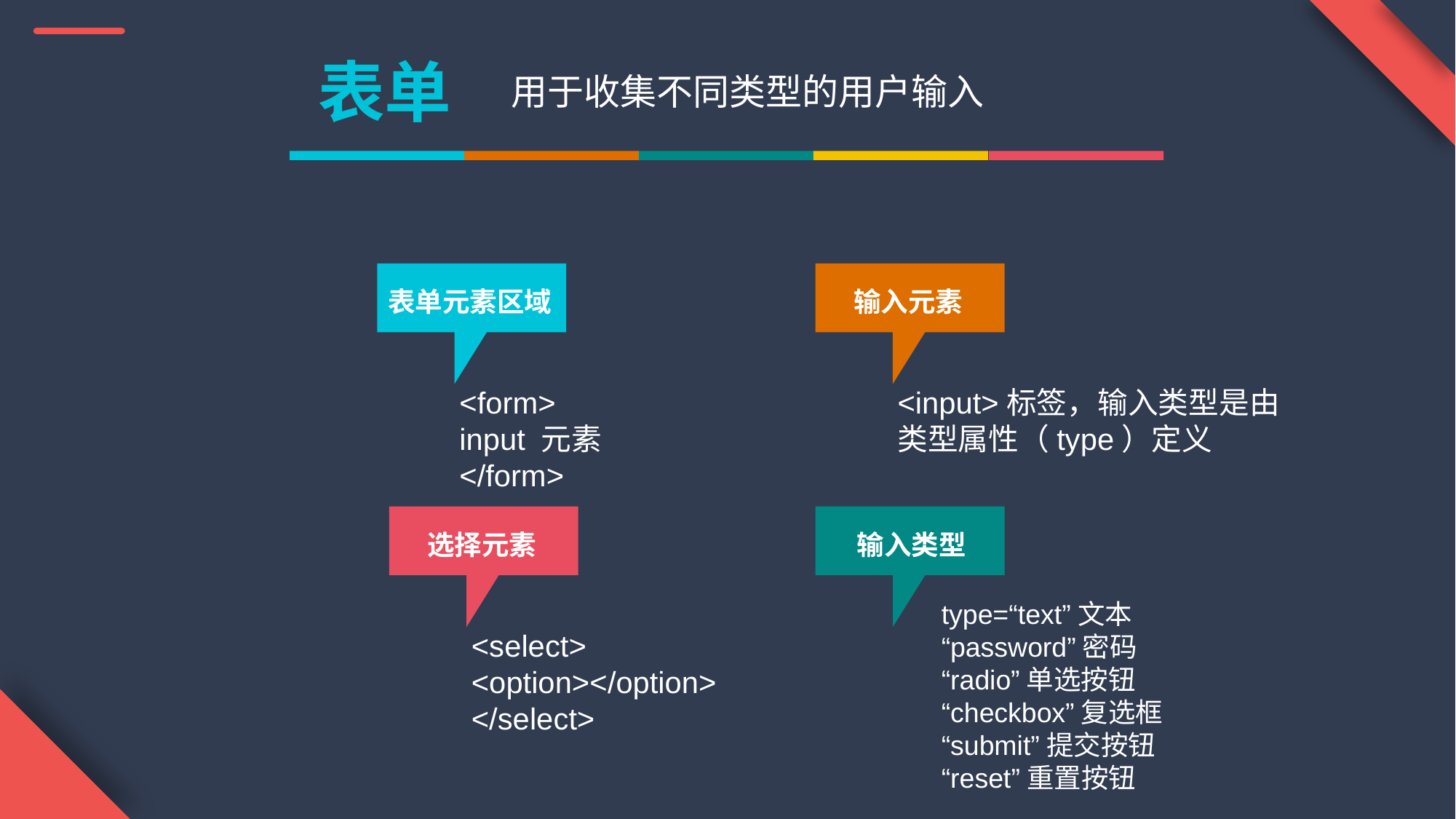

表单
用于收集不同类型的用户输入

表单元素区域
输入元素
<form>
input 元素
</form>
<input>标签，输入类型是由类型属性（type）定义

选择元素
输入类型
type=“text”文本
“password”密码
“radio”单选按钮
“checkbox”复选框
“submit”提交按钮
“reset”重置按钮
<select>
<option></option>
</select>